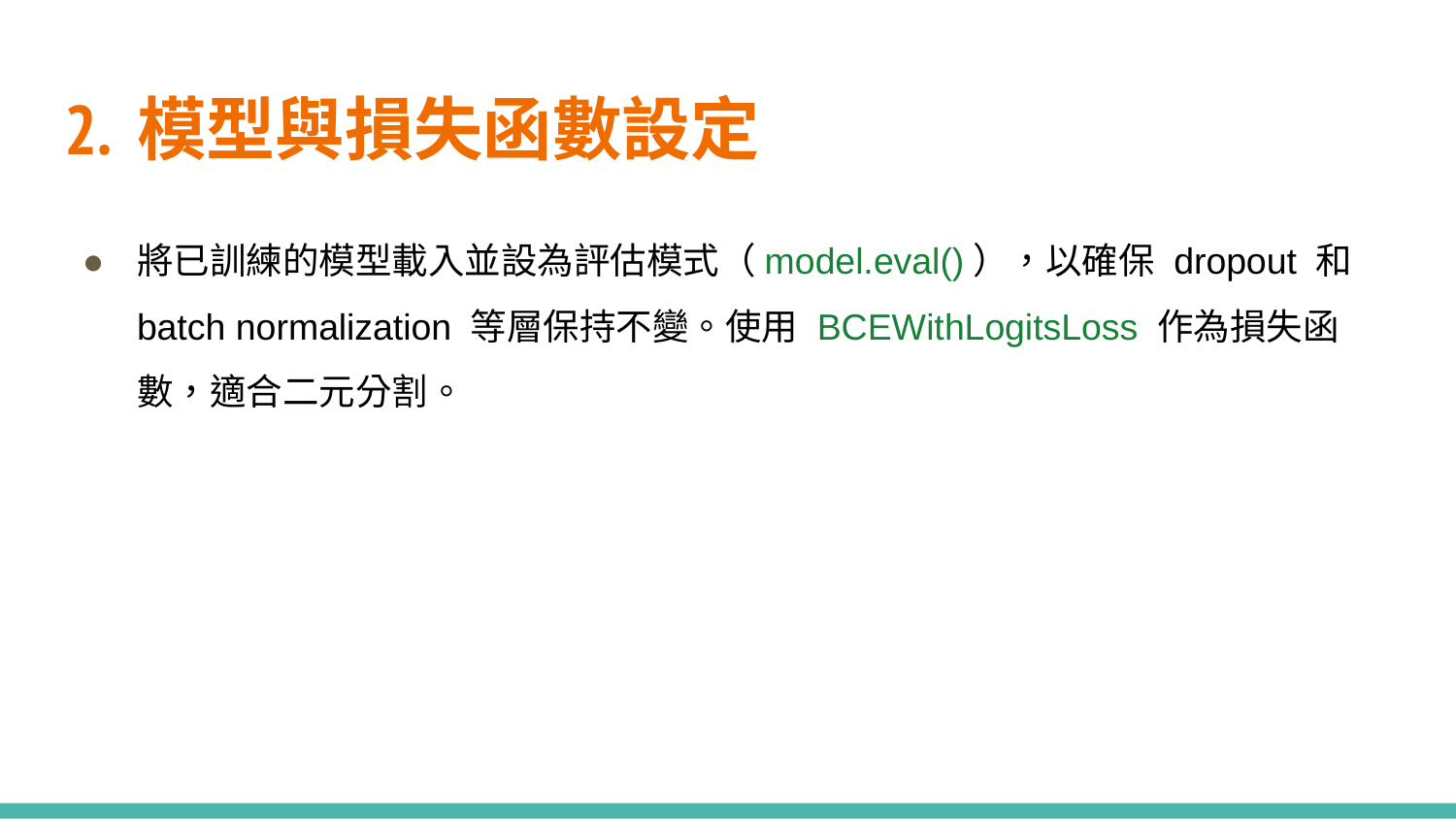

# 2. 模型與損失函數設定
將已訓練的模型載入並設為評估模式（model.eval()），以確保 dropout 和 batch normalization 等層保持不變。使用 BCEWithLogitsLoss 作為損失函數，適合二元分割。